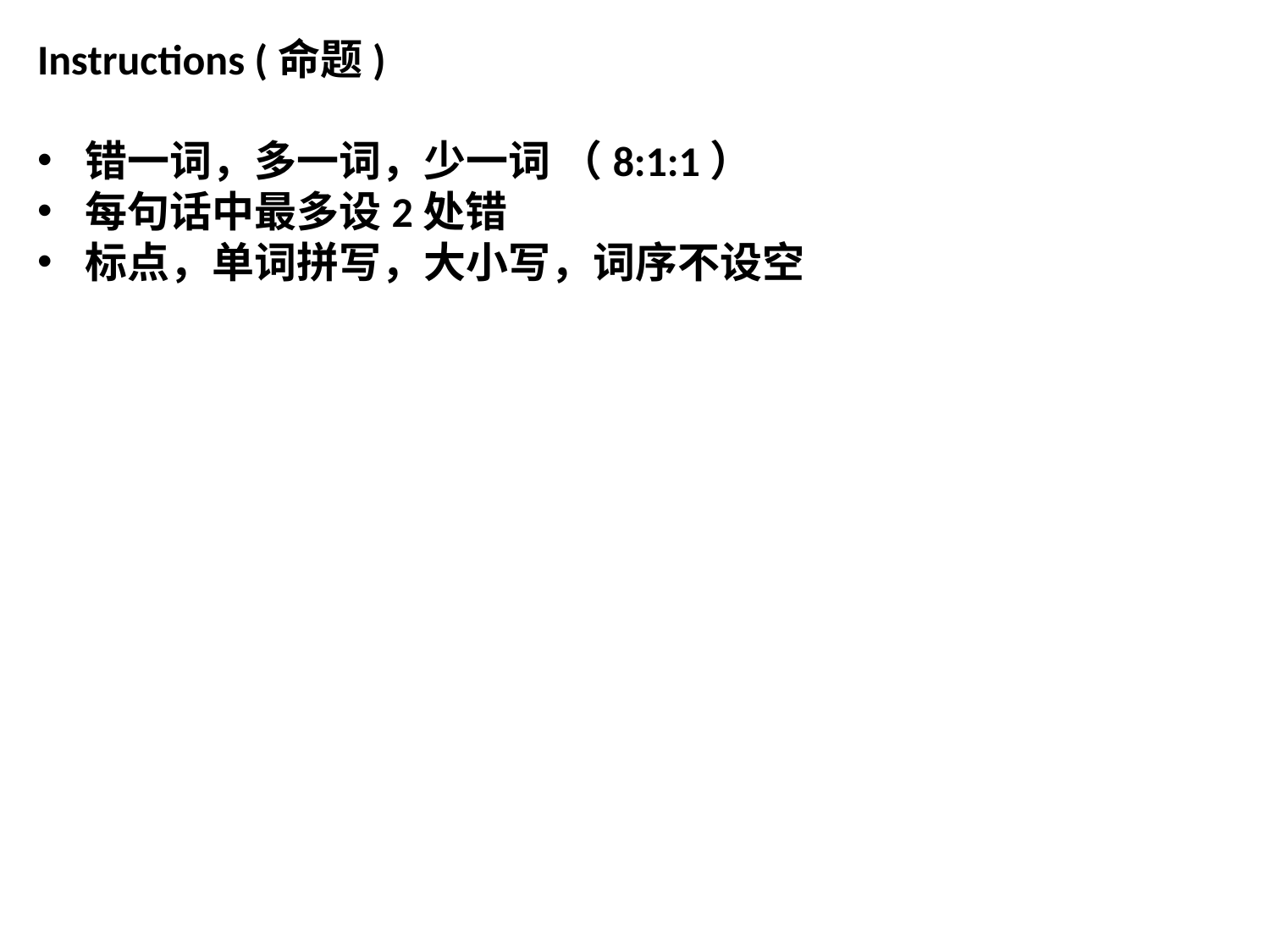

Instructions (命题)

错一词，多一词，少一词 （8:1:1）
每句话中最多设2处错
标点，单词拼写，大小写，词序不设空